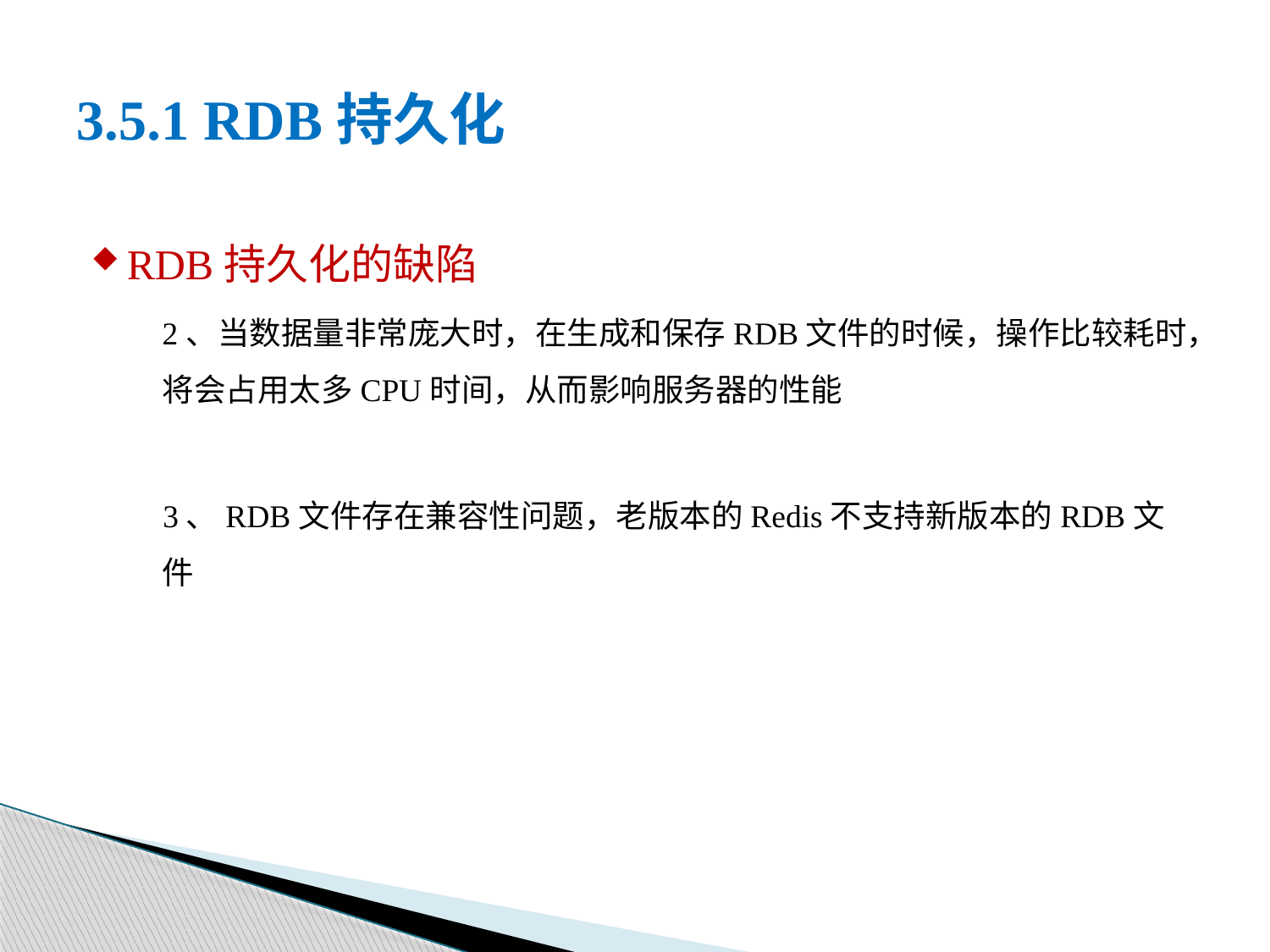

# 3.5.1 RDB持久化
RDB持久化的缺陷
	2、当数据量非常庞大时，在生成和保存RDB文件的时候，操作比较耗时，将会占用太多CPU时间，从而影响服务器的性能

    3、RDB文件存在兼容性问题，老版本的Redis不支持新版本的RDB文件